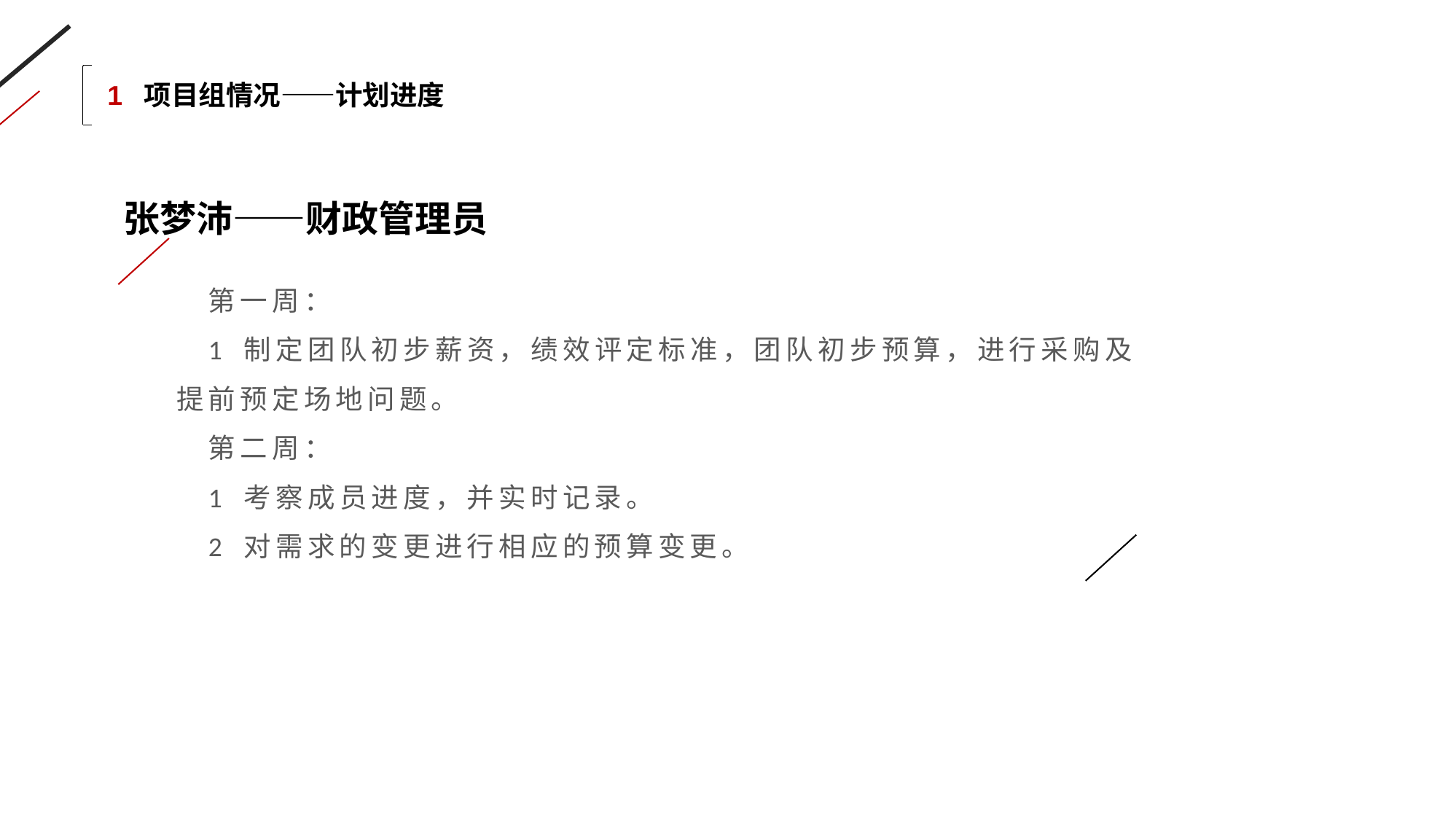

1  项目组情况——计划进度

张梦沛——财政管理员

第一周：
1 制定团队初步薪资，绩效评定标准，团队初步预算，进行采购及提前预定场地问题。
第二周：
1 考察成员进度，并实时记录。
2 对需求的变更进行相应的预算变更。